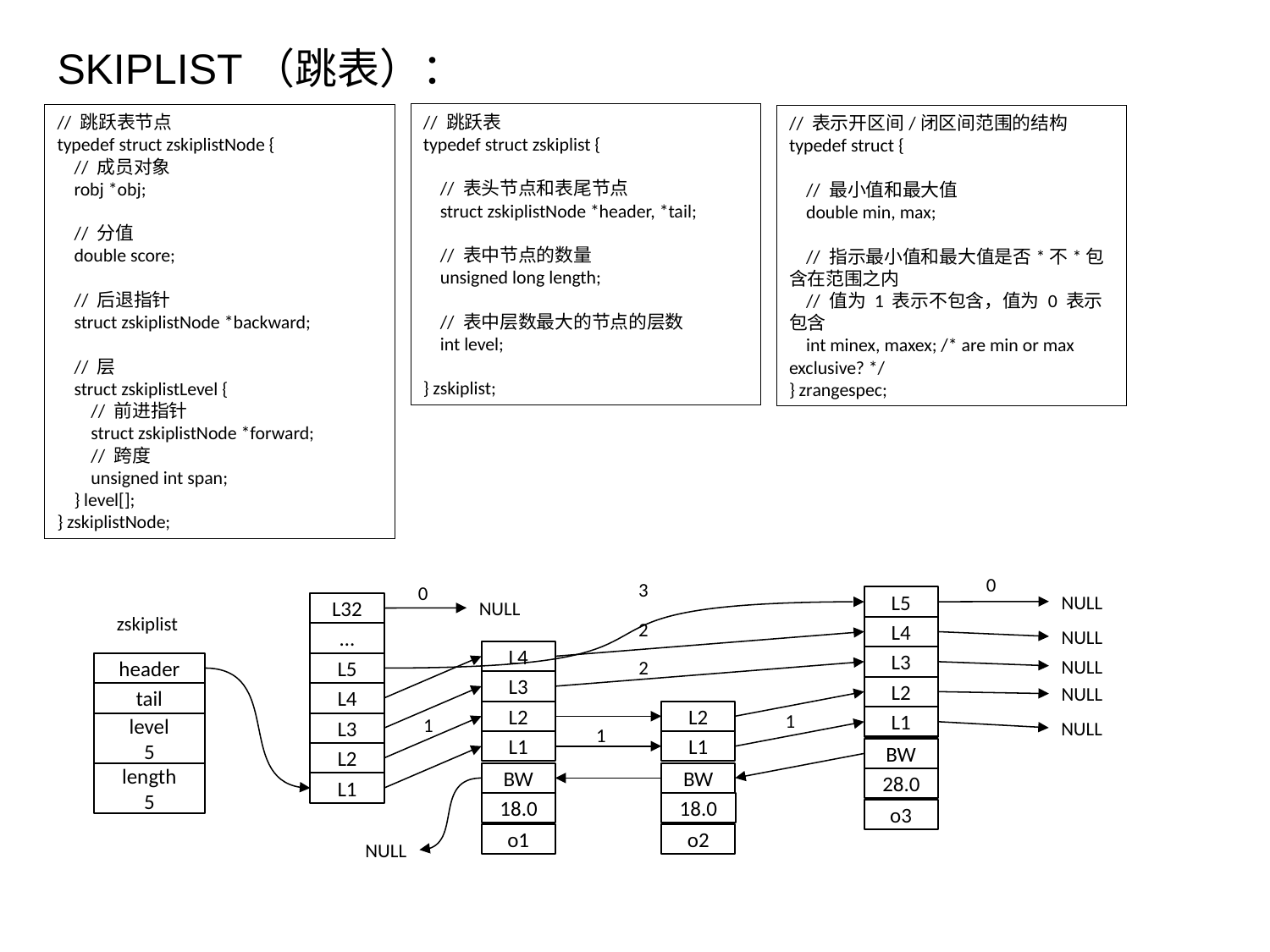

SKIPLIST（跳表）：
// 跳跃表
typedef struct zskiplist {

    // 表头节点和表尾节点
    struct zskiplistNode *header, *tail;

    // 表中节点的数量
    unsigned long length;

    // 表中层数最大的节点的层数
    int level;

} zskiplist;
// 跳跃表节点
typedef struct zskiplistNode {
    // 成员对象
    robj *obj;

    // 分值
    double score;

    // 后退指针
    struct zskiplistNode *backward;

    // 层
    struct zskiplistLevel {
        // 前进指针
        struct zskiplistNode *forward;
        // 跨度
        unsigned int span;
    } level[];
} zskiplistNode;
// 表示开区间/闭区间范围的结构
typedef struct {

    // 最小值和最大值
    double min, max;

    // 指示最小值和最大值是否*不*包含在范围之内
    // 值为 1 表示不包含，值为 0 表示包含
    int minex, maxex; /* are min or max exclusive? */
} zrangespec;
0
3
0
NULL
L5
NULL
L32
zskiplist
2
L4
NULL
…
L4
L3
NULL
2
header
L5
L3
NULL
L2
tail
L4
L2
L2
1
1
L1
NULL
level
5
L3
1
L1
L1
BW
L2
length
5
BW
BW
28.0
L1
18.0
18.0
o3
o1
o2
NULL